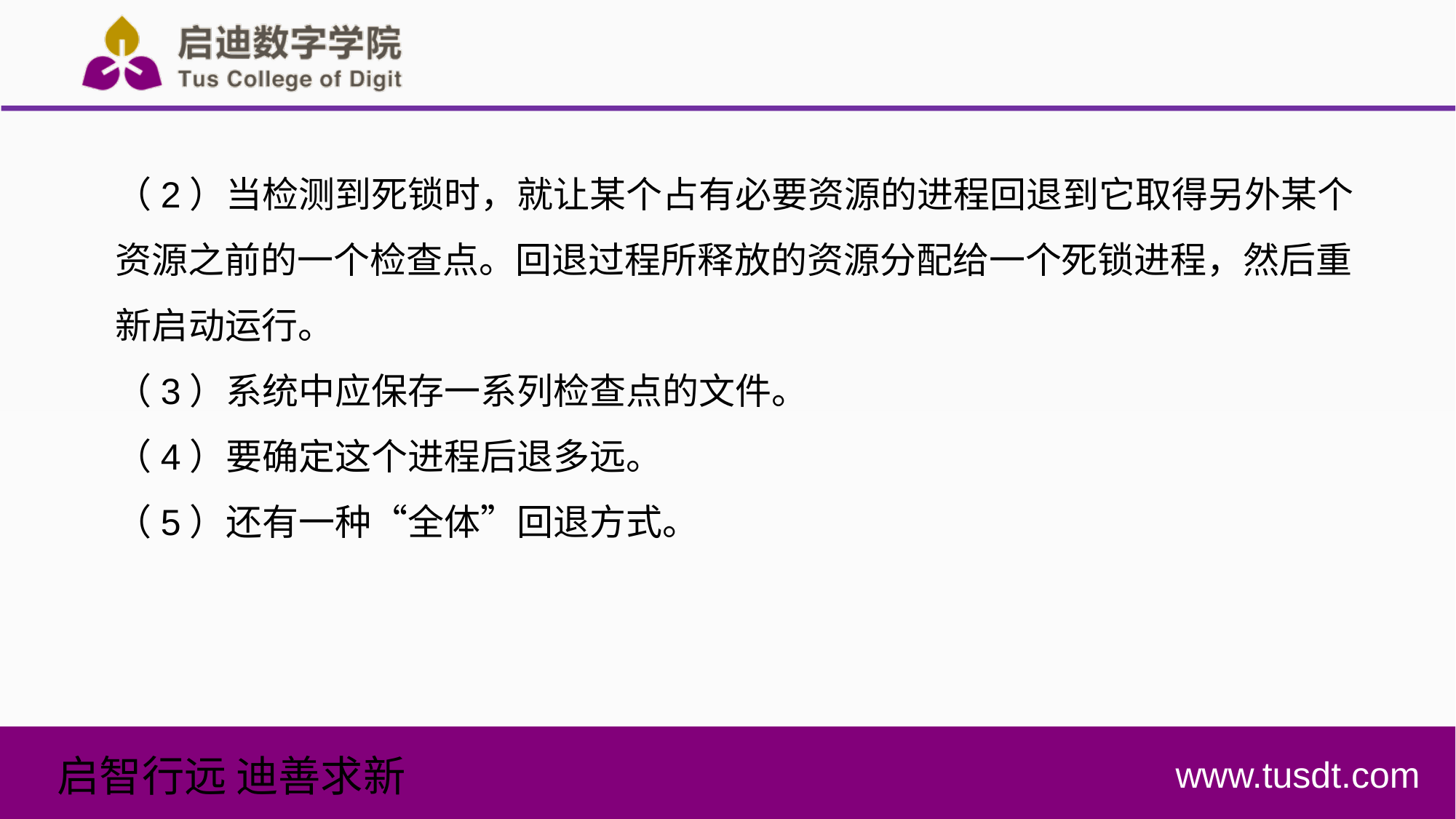

（2）当检测到死锁时，就让某个占有必要资源的进程回退到它取得另外某个资源之前的一个检查点。回退过程所释放的资源分配给一个死锁进程，然后重新启动运行。
（3）系统中应保存一系列检查点的文件。
（4）要确定这个进程后退多远。
（5）还有一种“全体”回退方式。